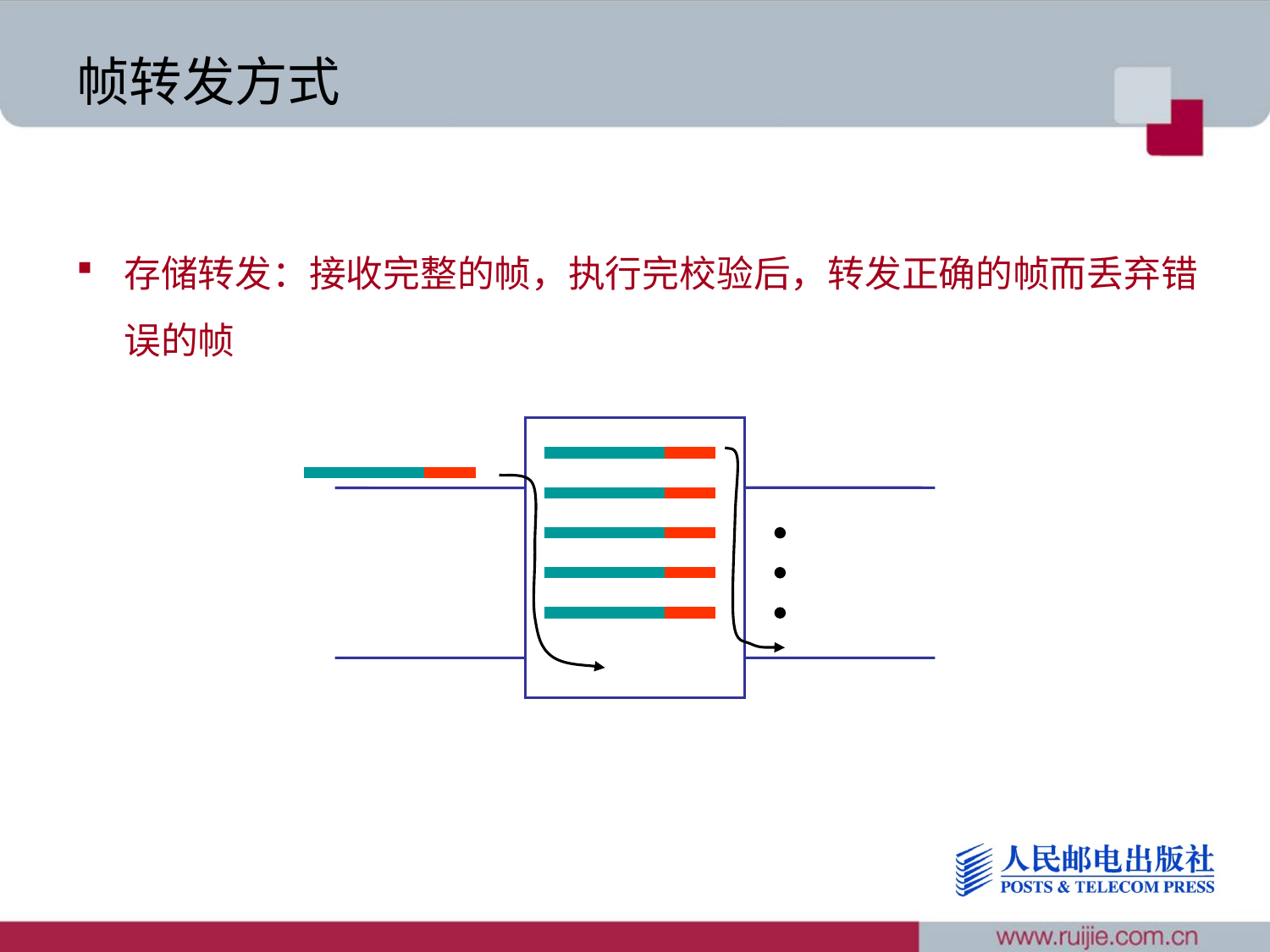

# 帧转发方式
存储转发：接收完整的帧，执行完校验后，转发正确的帧而丢弃错误的帧